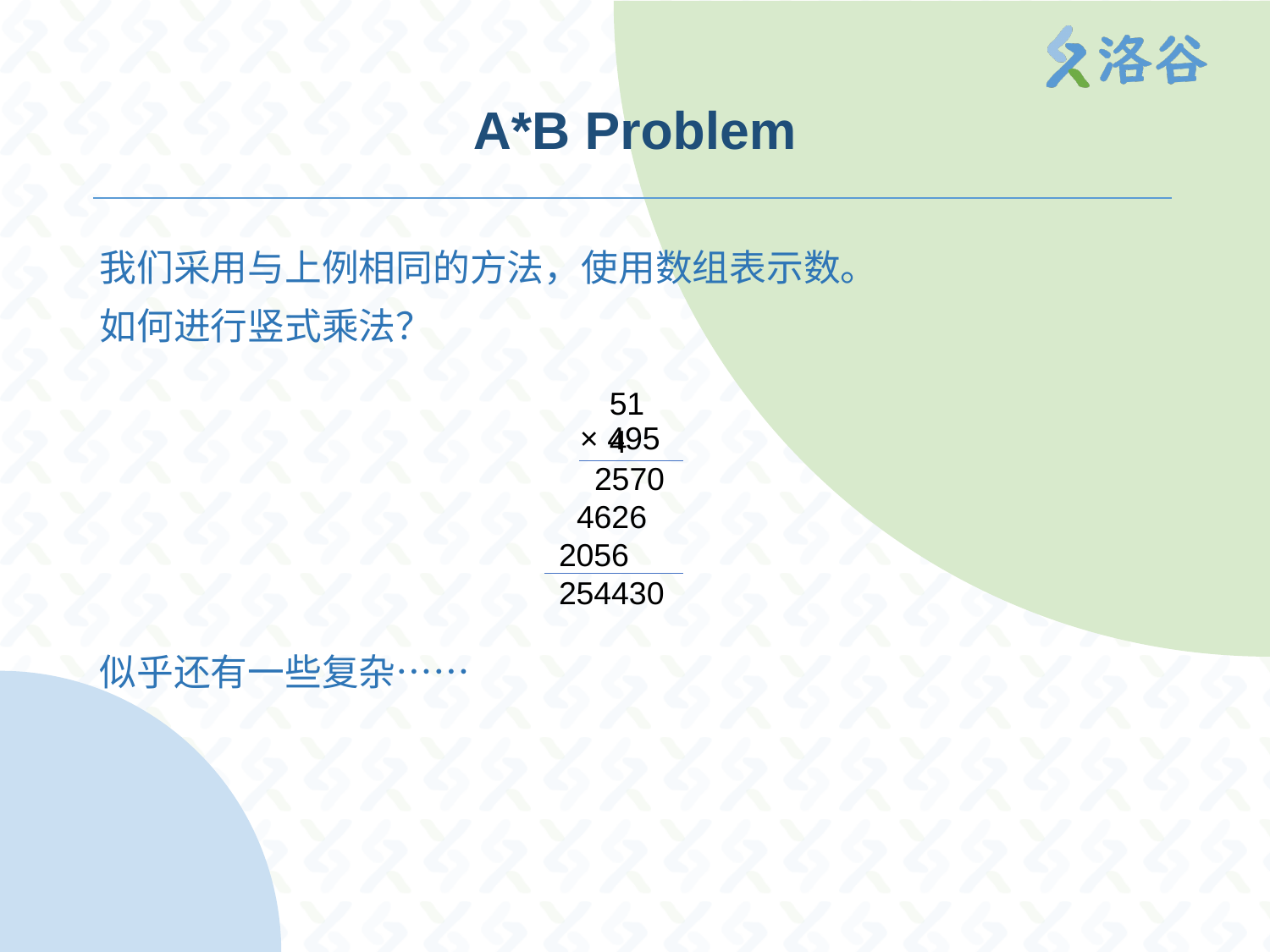

# A*B Problem
我们采用与上例相同的方法，使用数组表示数。
如何进行竖式乘法？

似乎还有一些复杂……
514
× 495
    2570
  4626
2056
254430